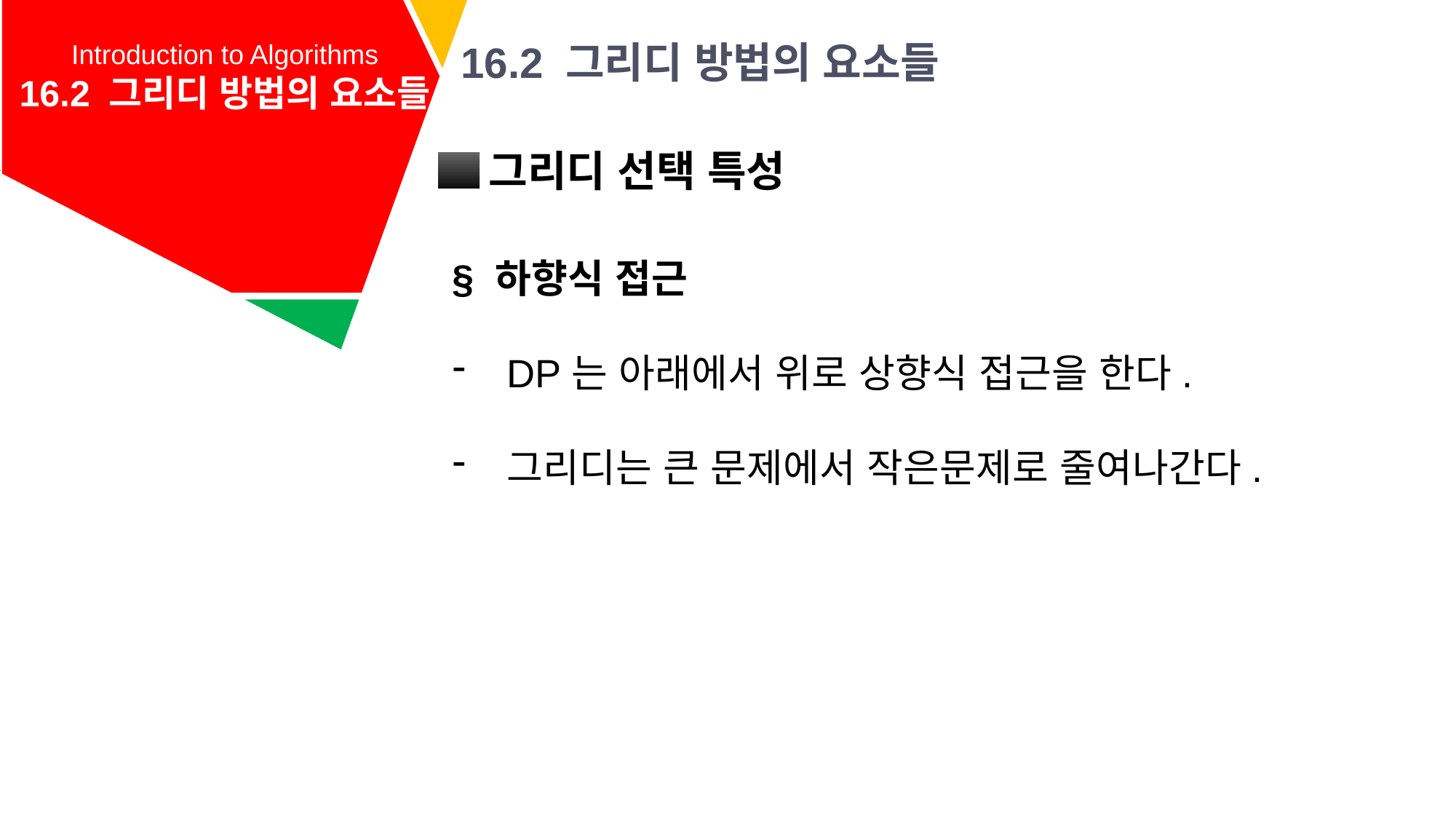

Introduction to Algorithms
16.2 그리디 방법의 요소들
16.2 그리디 방법의 요소들
Introduction to Algorithms
15. 동적 프로그래밍
그리디 선택 특성

§ 하향식 접근

DP는 아래에서 위로 상향식 접근을 한다.

그리디는 큰 문제에서 작은문제로 줄여나간다.